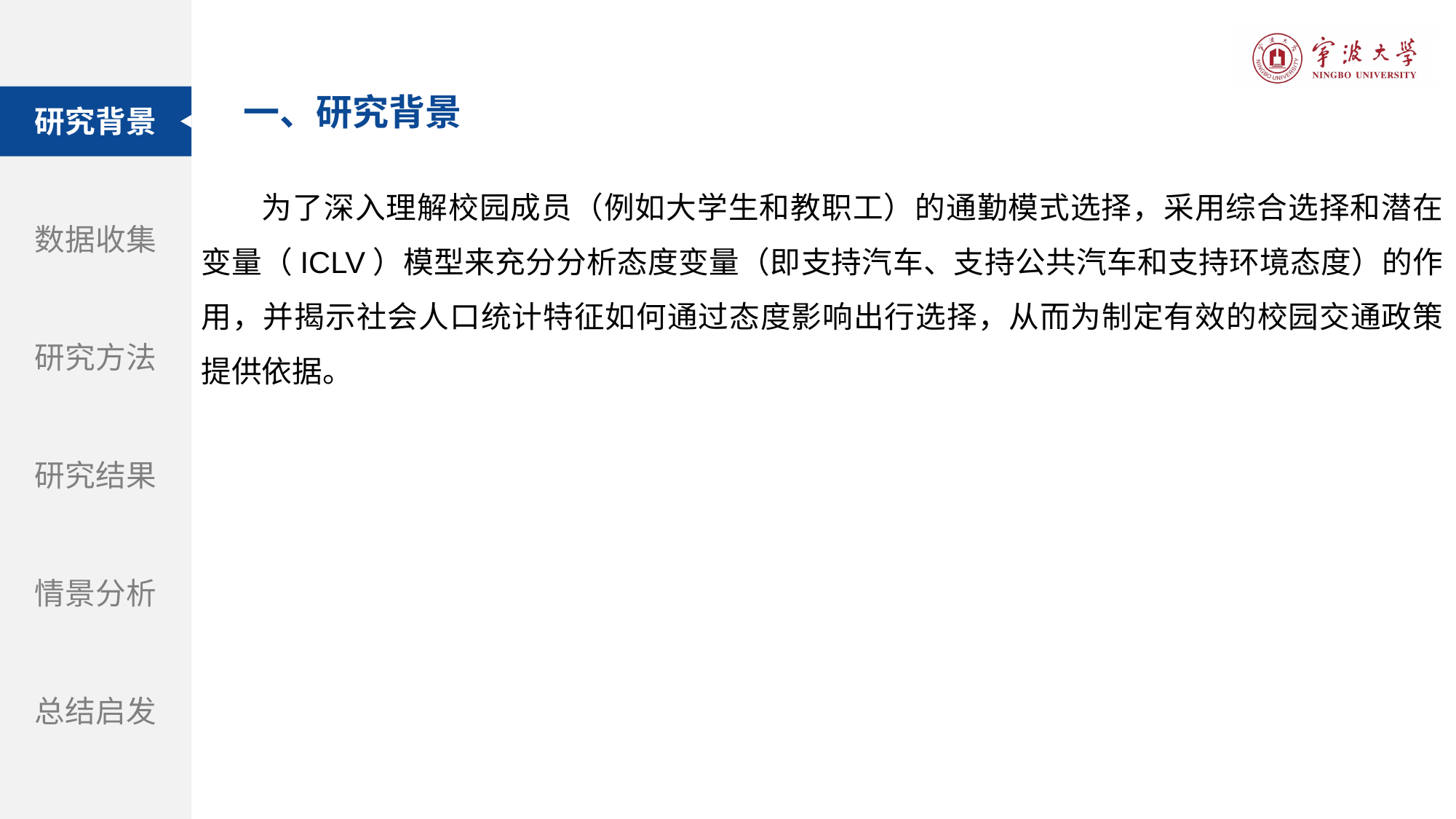

一、研究背景

研究背景
为了深入理解校园成员（例如大学生和教职工）的通勤模式选择，采用综合选择和潜在变量（ICLV）模型来充分分析态度变量（即支持汽车、支持公共汽车和支持环境态度）的作用，并揭示社会人口统计特征如何通过态度影响出行选择，从而为制定有效的校园交通政策提供依据。
题目：自动驾驶汽车和街道设计：使用虚拟现实实验探索中央分隔带在提高行人过街安全性方面的作用
数据收集
研究方法
研究结果
期刊：Accident Analysis and Prevention
情景分析
总结启发